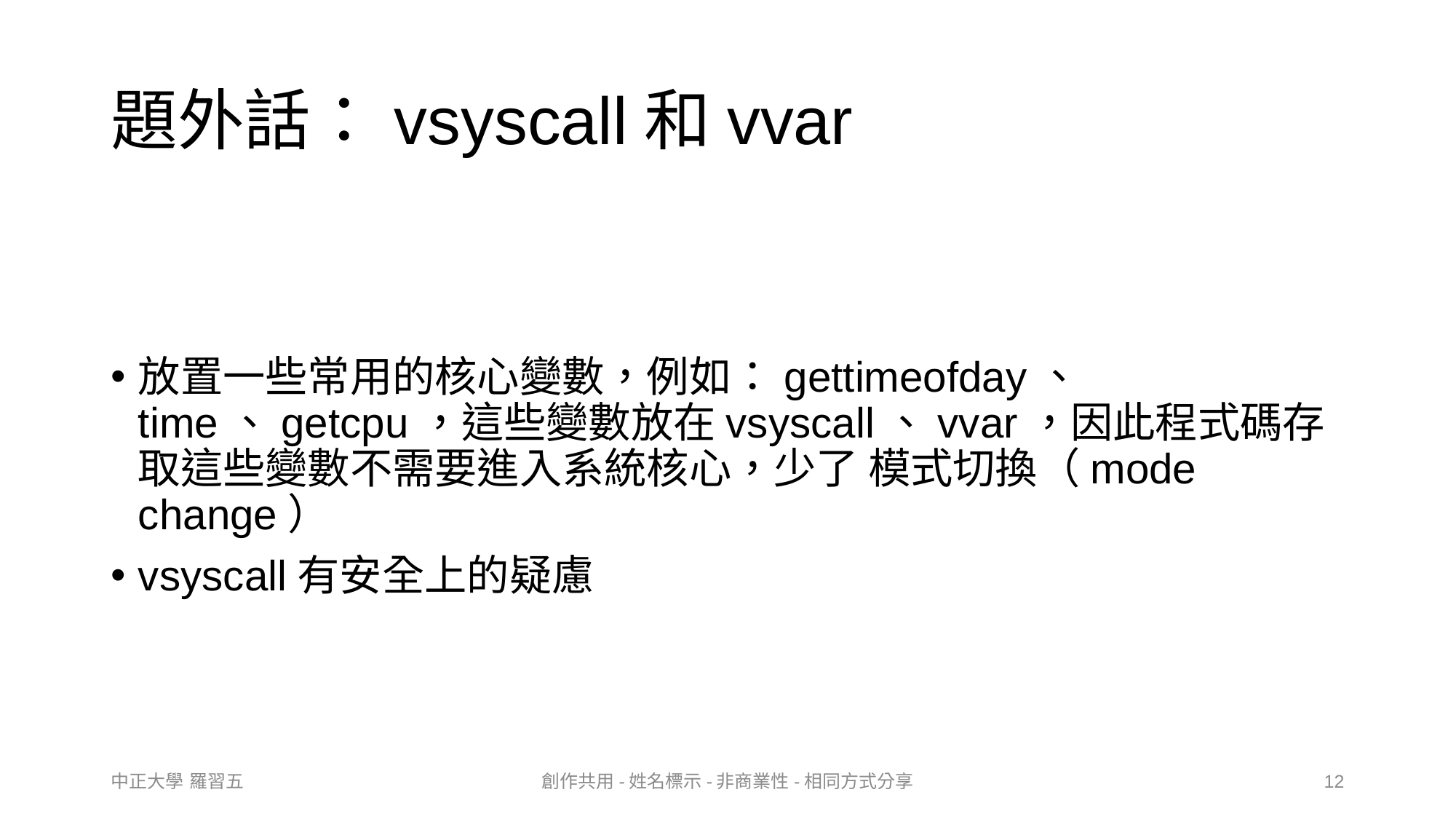

# 題外話：vsyscall和vvar
放置一些常用的核心變數，例如：gettimeofday、 time、getcpu，這些變數放在vsyscall、vvar，因此程式碼存取這些變數不需要進入系統核心，少了 模式切換（mode change）
vsyscall有安全上的疑慮
中正大學 羅習五
創作共用-姓名標示-非商業性-相同方式分享
12